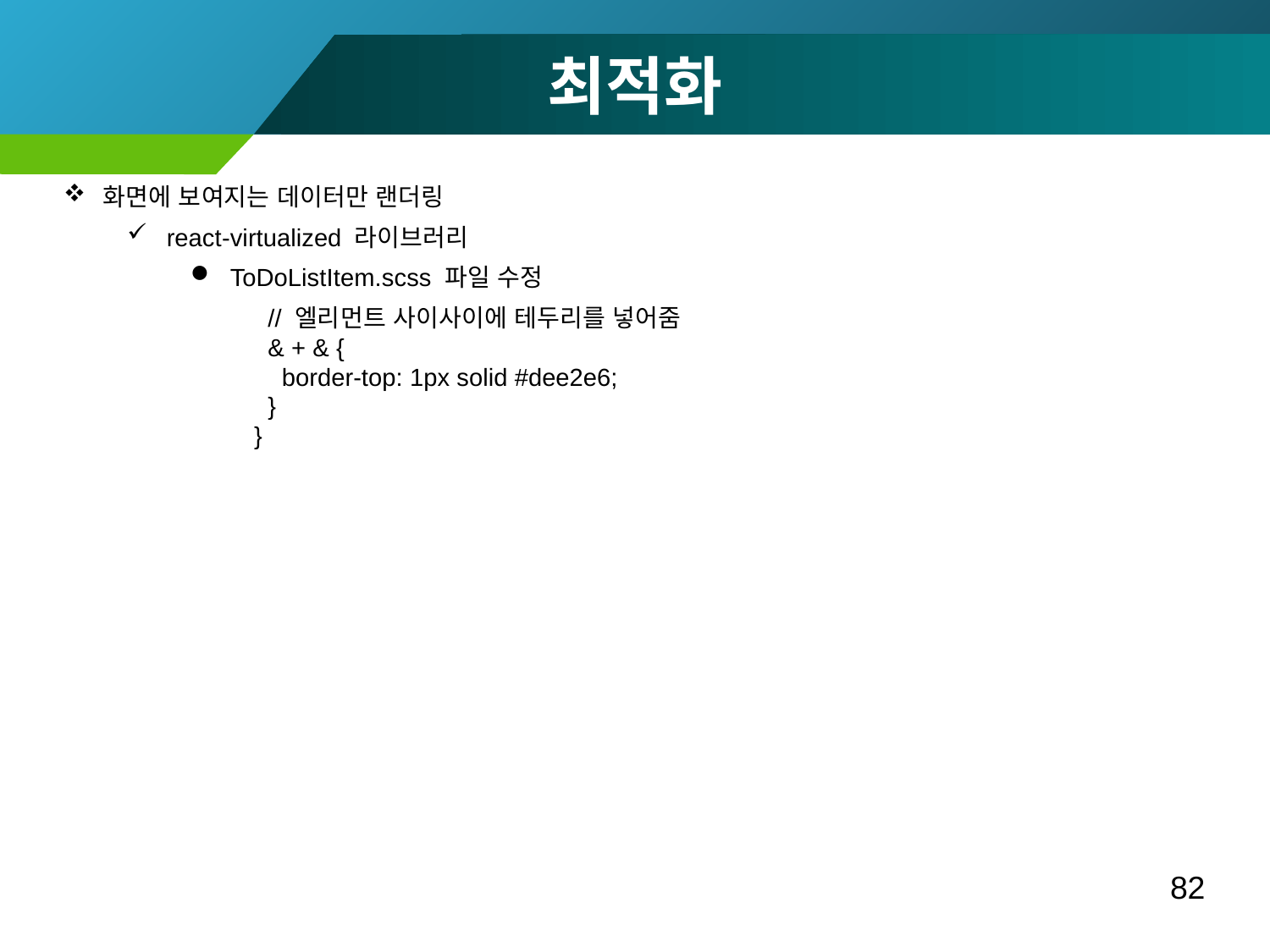

최적화
화면에 보여지는 데이터만 랜더링
react-virtualized 라이브러리
ToDoListItem.scss 파일 수정
  // 엘리먼트 사이사이에 테두리를 넣어줌
  & + & {
    border-top: 1px solid #dee2e6;
  }
}

82